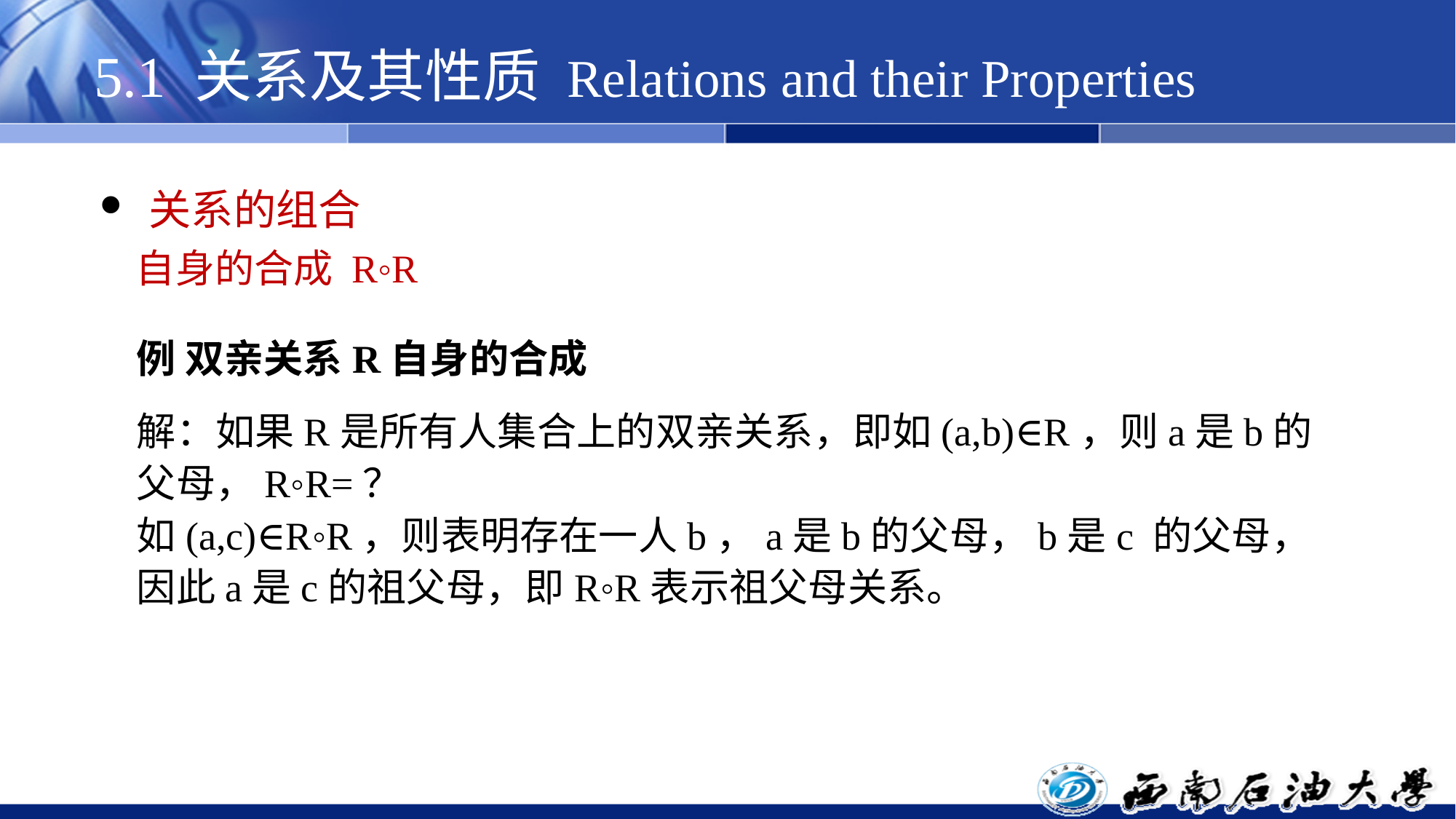

# 5.1 关系及其性质 Relations and their Properties
 关系的组合
   自身的合成 R◦R
例 双亲关系R自身的合成
解：如果R是所有人集合上的双亲关系，即如(a,b)∈R，则a是b的父母，R◦R=？
如(a,c)∈R◦R，则表明存在一人b，a是b的父母，b是c 的父母，因此a是c的祖父母，即R◦R表示祖父母关系。